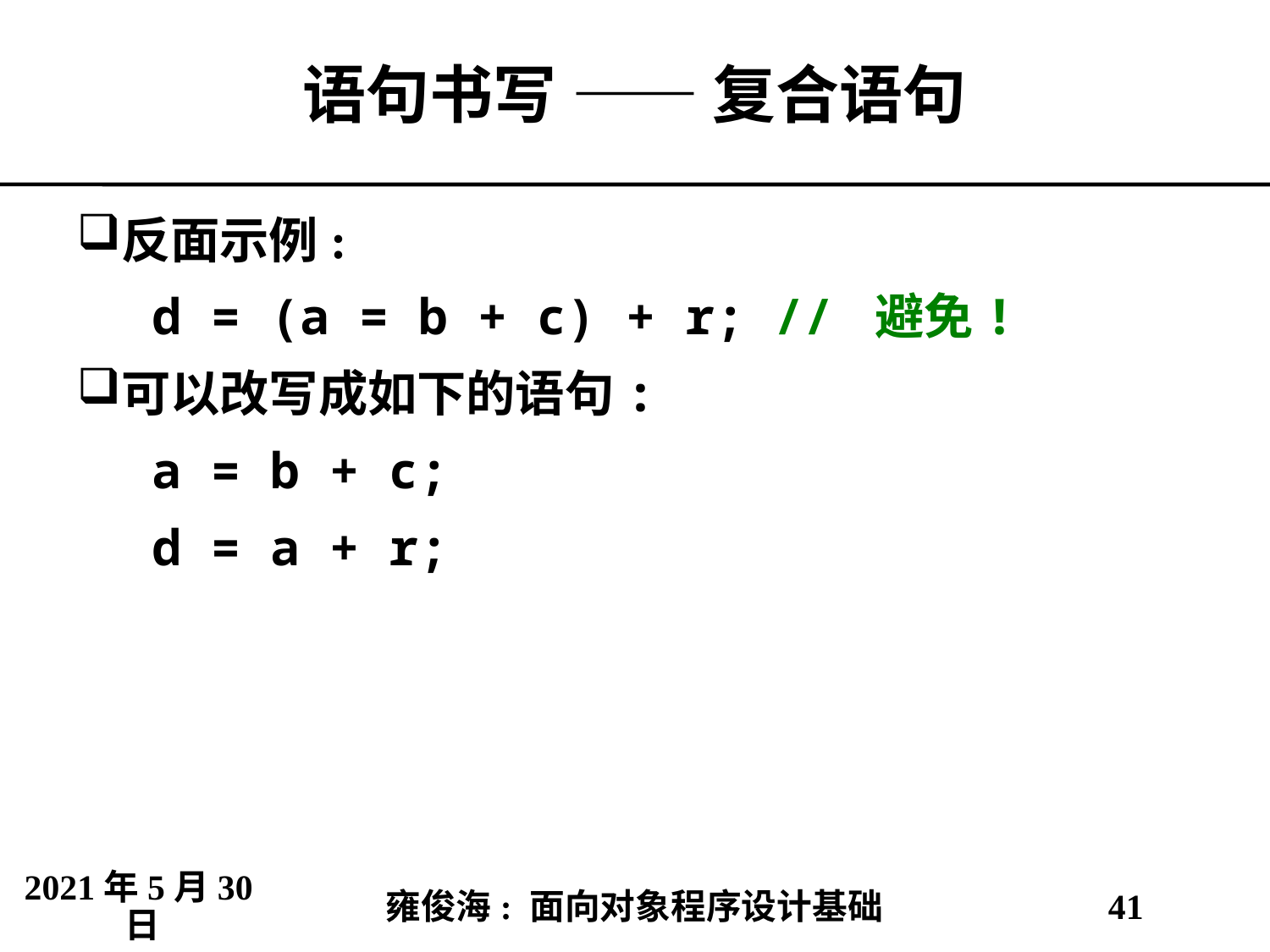

# 语句书写 —— 复合语句

反面示例:
d = (a = b + c) + r; // 避免!
可以改写成如下的语句:
a = b + c;
d = a + r;
2021年5月30日
雍俊海: 面向对象程序设计基础
41